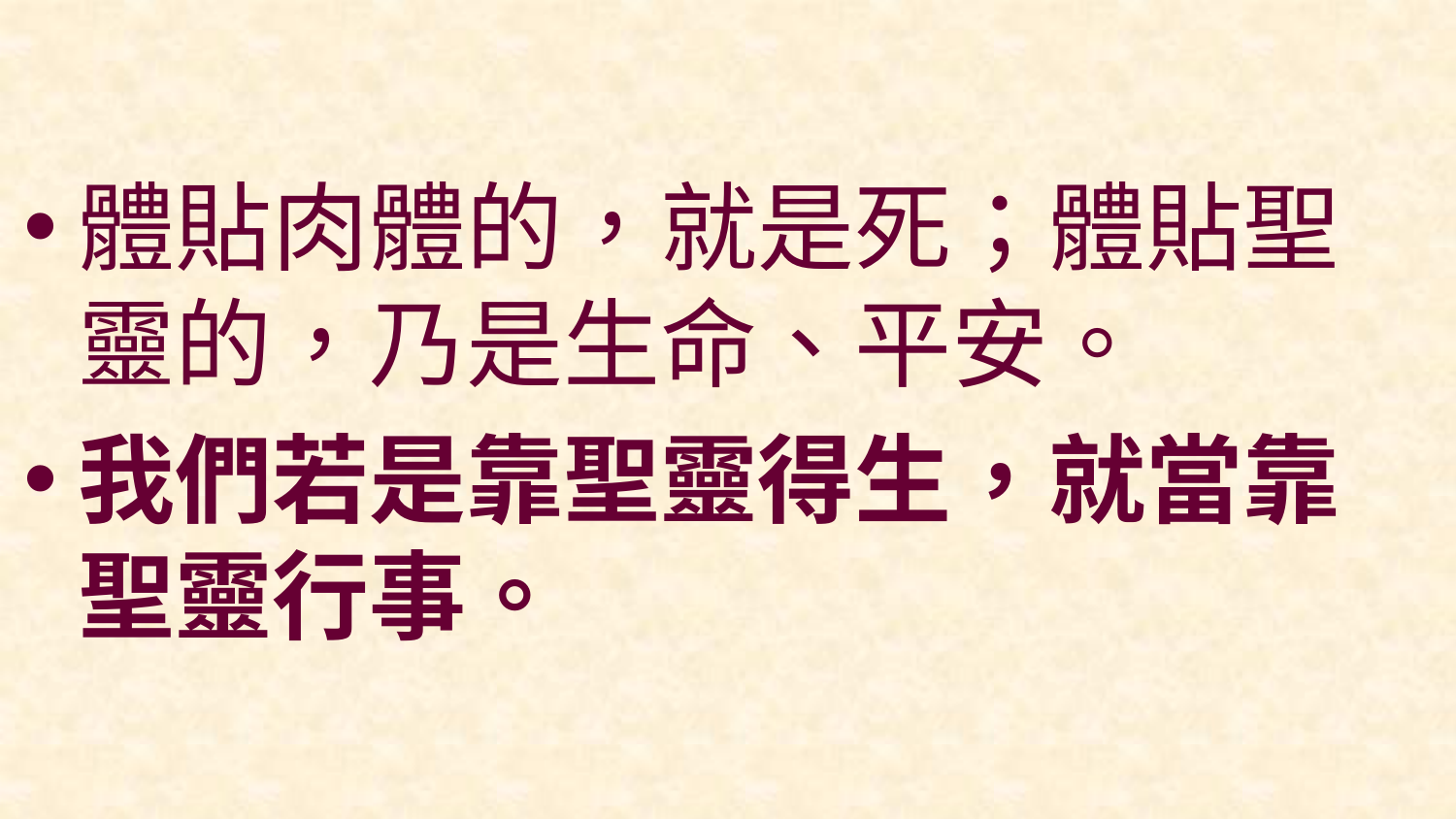

體貼肉體的，就是死；體貼聖靈的，乃是生命、平安。
我們若是靠聖靈得生，就當靠聖靈行事。